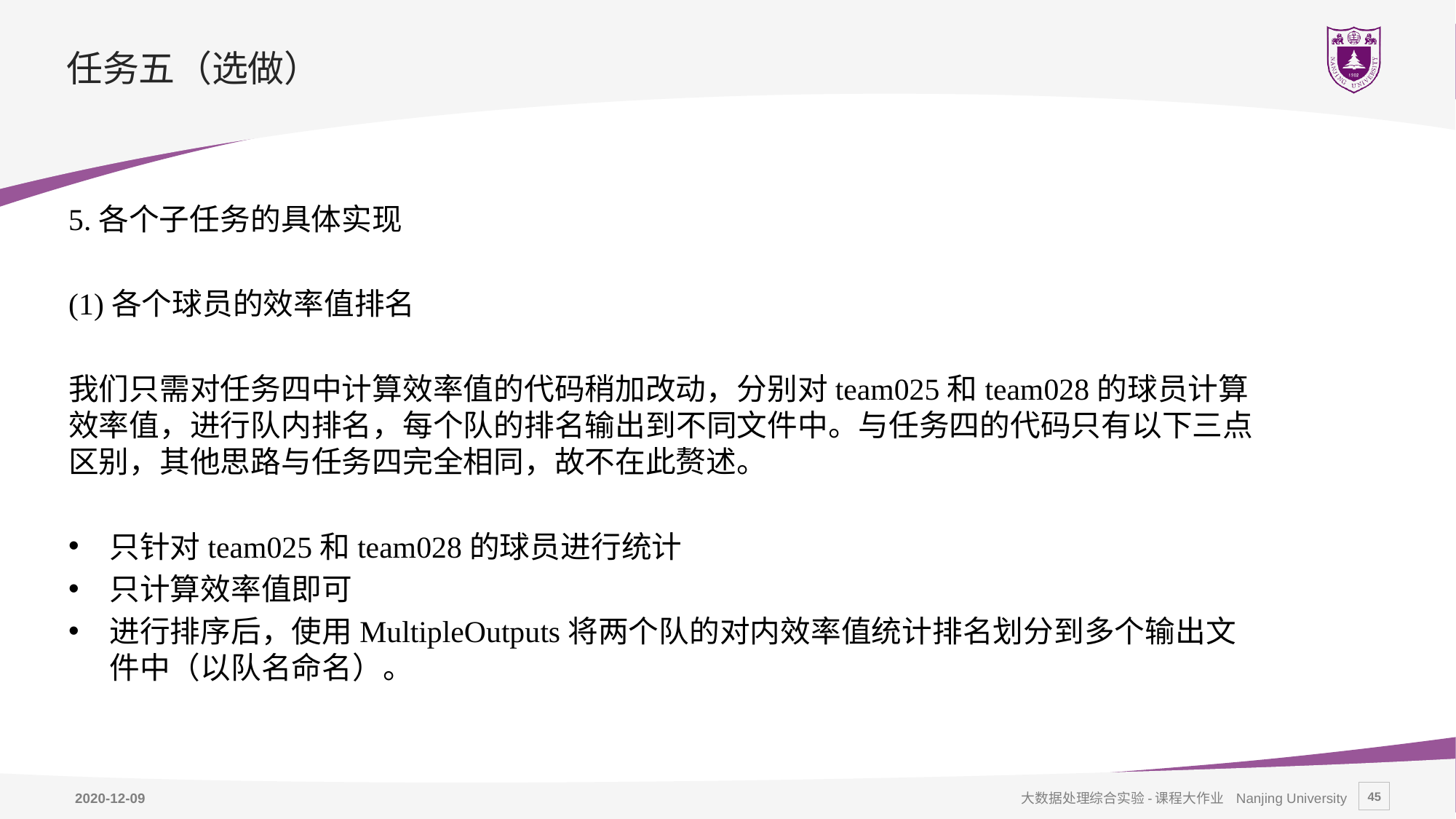

# 任务五（选做）
5.各个子任务的具体实现

(1)各个球员的效率值排名

我们只需对任务四中计算效率值的代码稍加改动，分别对team025和team028的球员计算效率值，进行队内排名，每个队的排名输出到不同文件中。与任务四的代码只有以下三点区别，其他思路与任务四完全相同，故不在此赘述。

只针对team025和team028的球员进行统计
只计算效率值即可
进行排序后，使用MultipleOutputs将两个队的对内效率值统计排名划分到多个输出文件中（以队名命名）。